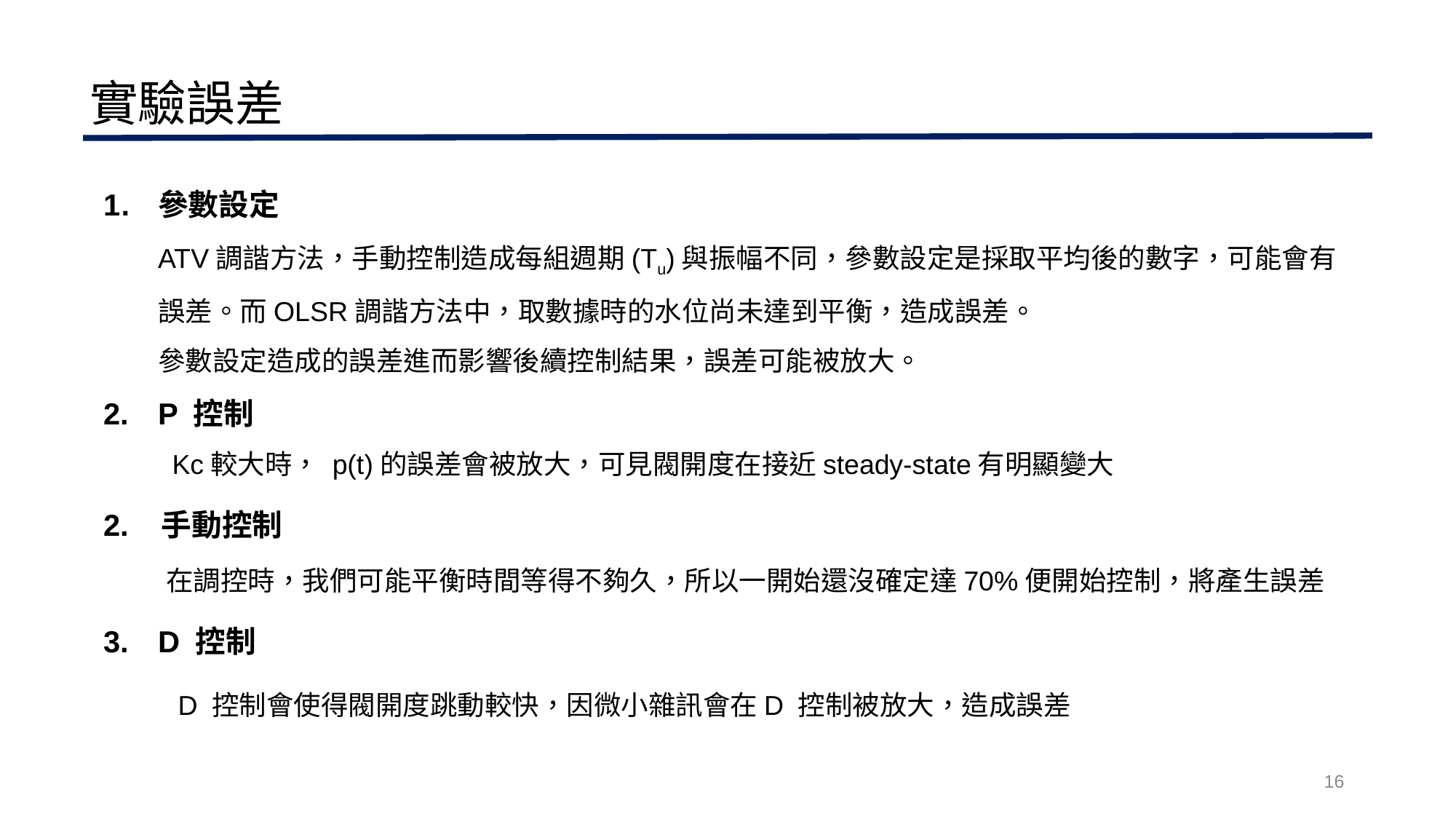

實驗誤差
參數設定
ATV調諧方法，手動控制造成每組週期(Tu)與振幅不同，參數設定是採取平均後的數字，可能會有誤差。而OLSR調諧方法中，取數據時的水位尚未達到平衡，造成誤差。
參數設定造成的誤差進而影響後續控制結果，誤差可能被放大。
P 控制
         Kc較大時， p(t)的誤差會被放大，可見閥開度在接近steady-state有明顯變大
2.   手動控制
        在調控時，我們可能平衡時間等得不夠久，所以一開始還沒確定達70%便開始控制，將產生誤差
D 控制
         D 控制會使得閥開度跳動較快，因微小雜訊會在D 控制被放大，造成誤差
16